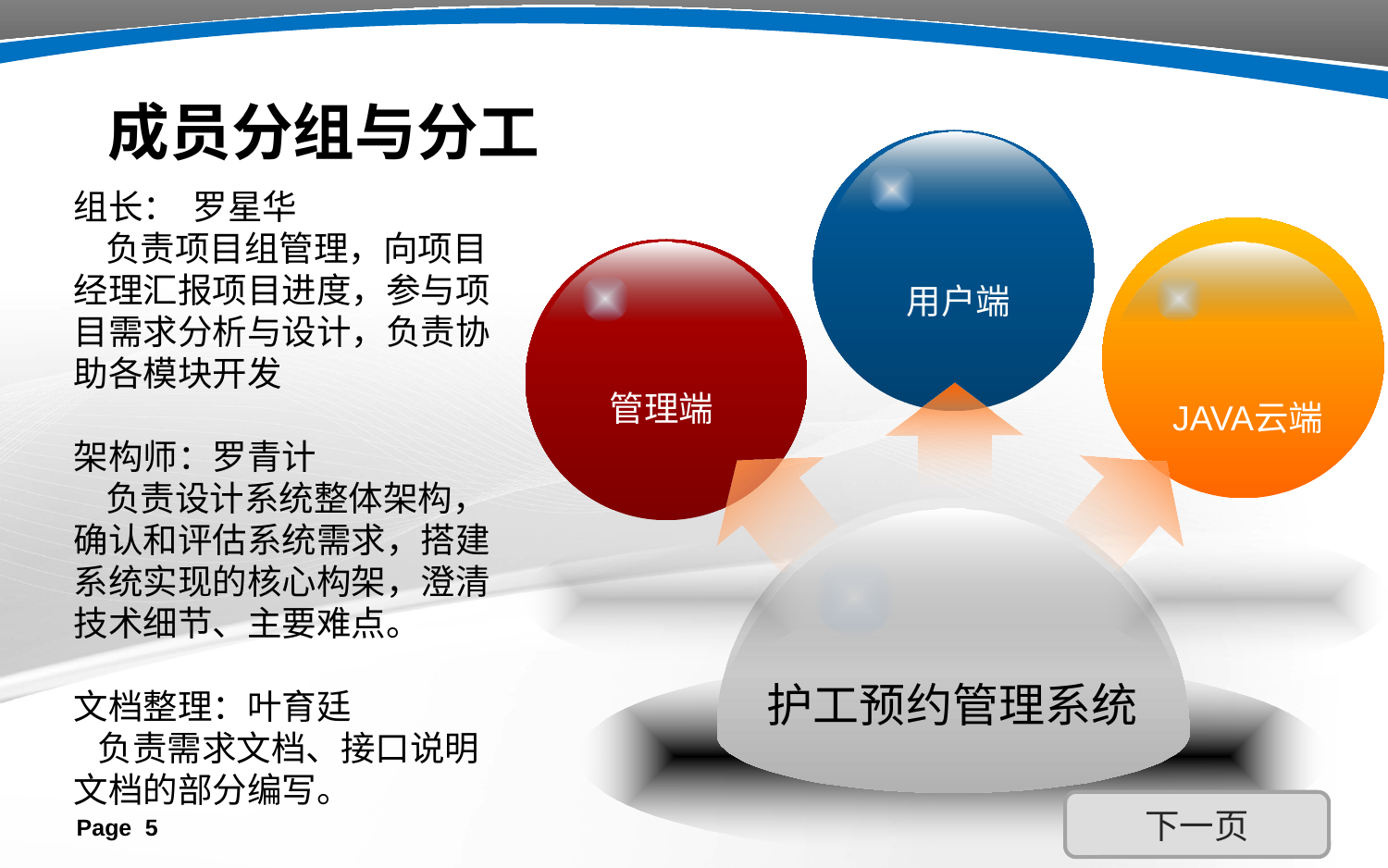

# 成员分组与分工

JAVA云端

管理端

用户端

护工预约管理系统
组长：  罗星华
   负责项目组管理，向项目经理汇报项目进度，参与项目需求分析与设计，负责协助各模块开发

架构师：罗青计
   负责设计系统整体架构，确认和评估系统需求，搭建系统实现的核心构架，澄清技术细节、主要难点。

文档整理：叶育廷
  负责需求文档、接口说明文档的部分编写。
下一页
Page  5